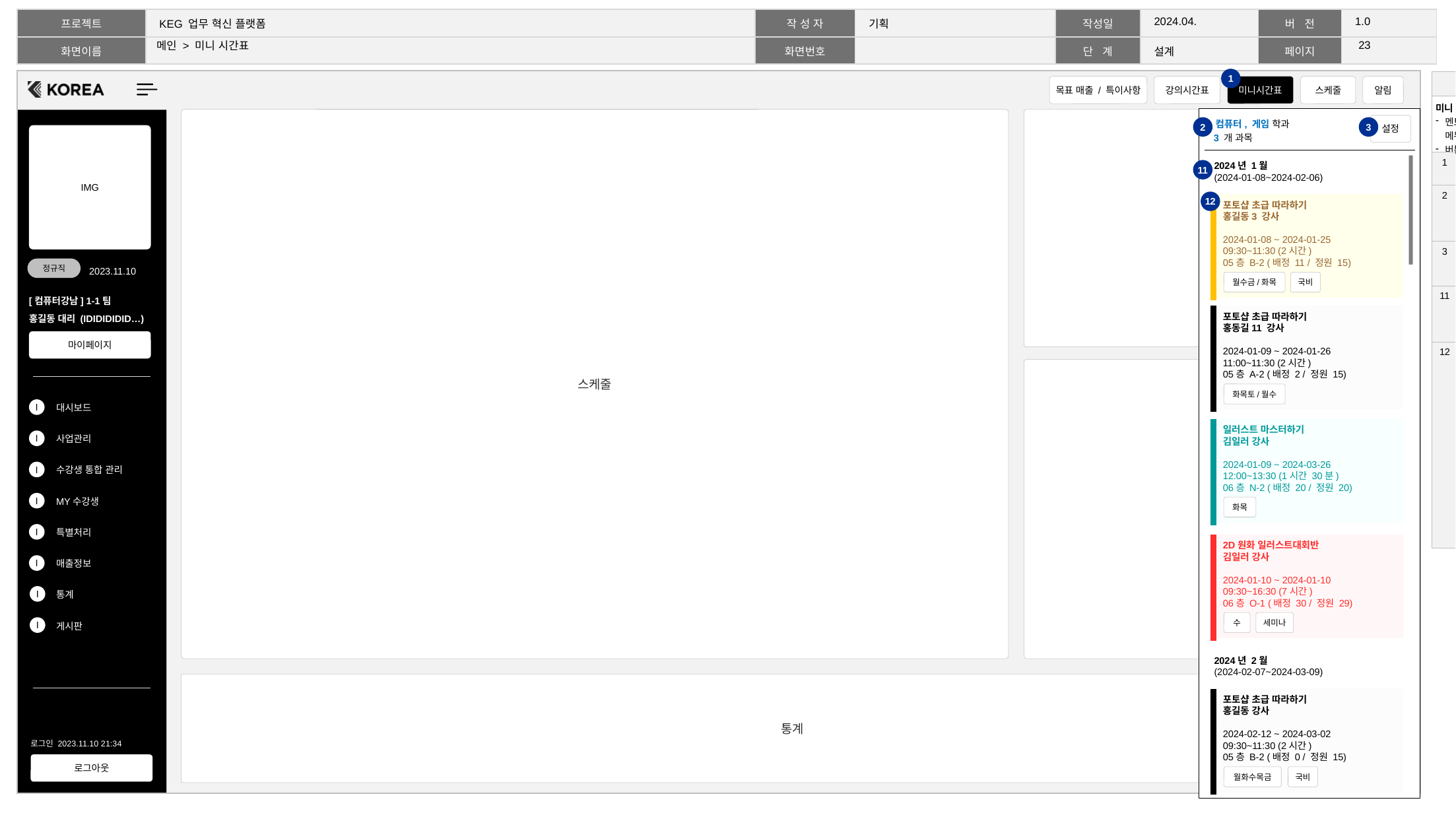

23

# 메인 > 미니 시간표
1
| 화면 설명 |  |
| --- | --- |
| 미니 시간표 멘토 포털 내에서 설정한 기간/시간/과목에 해당하는 시간표를 보여주는 메뉴. 버튼 상단 고정 노출. |  |
| 1 | 미니시간표 상단 고정 영역 버튼 클릭 시 레이어 팝업. |
| 2 | 미니시간표에 노출 설정된 과목 해당 과목이 속하는 학과명 모두 표기. 길어질 경우 말줄임 처리. (ex) 컴퓨터, 게임, 뷰티, 승무… 학과 설정된 총 과목 수. |
| 3 | 설정 Click= [멘토포탈 > 대시보드 > 미니시간표 > 미니시간표 설정] 팝업. |
| 11 | 개강월 [설정 > 계열설정 > 개강월/영업월]에 등록된 개강일정에서 (3) 설정을 통해 저장된 기간. 표기방식: YYYY년 MM월 (YYYY-MM-DD~YYYY-MM-DD) |
| 12 | 강의 정보 [교육 > 시간표 > 강의시간표]에 등록된 강의와 정보 동일함. 항목 : 과목명 : 강사명 : 개강일~수업종료일 : 수업시작시각~수업종료시각 (수업시간) : 강의실 (배정인원 / 해당강의실 정원) : 강의 요일 : 과목유형 [정원미달/정원마감/정원초과/폐강예정]에 따라 색상 차등. (교육 > 시간표 > 강의시간표의 색상과 동일하게 적용) Sorting = 개강일순 = 개강일이 같을 경우 수업시작시각순 = 개강일과 수업시작시각이 같을 경우 과목명 ㄱㄴㄷ순 |
목표 매출 / 특이사항
강의시간표
미니시간표
스케줄
알림

설정

포토샵 초급 따라하기
홍길동3 강사

2024-01-08 ~ 2024-01-25
09:30~11:30 (2시간)
05층 B-2 (배정 11 / 정원 15)
월수금/화목
국비
포토샵 초급 따라하기
홍동길11 강사

2024-01-09 ~ 2024-01-26
11:00~11:30 (2시간)
05층 A-2 (배정 2 / 정원 15)

화목토/월수
일러스트 마스터하기
김일러 강사

2024-01-09 ~ 2024-03-26
12:00~13:30 (1시간 30분)
06층 N-2 (배정 20 / 정원 20)
화목
2D원화 일러스트대회반
김일러 강사

2024-01-10 ~ 2024-01-10
09:30~16:30 (7시간)
06층 O-1 (배정 30 / 정원 29)
수
세미나
2024년 2월
(2024-02-07~2024-03-09)
포토샵 초급 따라하기
홍길동 강사

2024-02-12 ~ 2024-03-02
09:30~11:30 (2시간)
05층 B-2 (배정 0 / 정원 15)

월화수목금
국비
| 컴퓨터, 게임 학과 3 개 과목 |
| --- |
2
3
2024년 1월
(2024-01-08~2024-02-06)
11
12